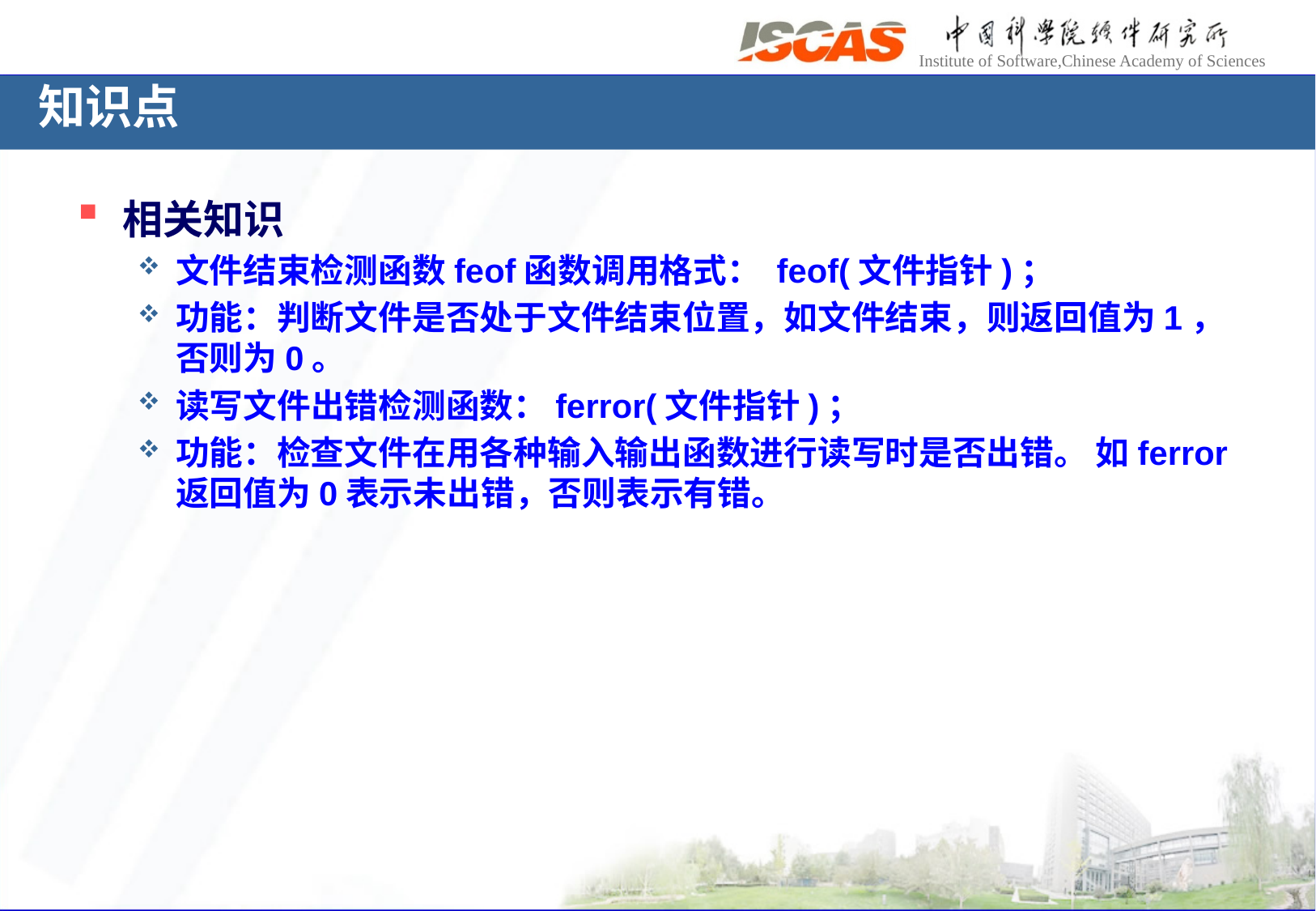

# 知识点
相关知识
文件结束检测函数feof函数调用格式： feof(文件指针)；
功能：判断文件是否处于文件结束位置，如文件结束，则返回值为1，否则为0。
读写文件出错检测函数：ferror(文件指针)；
功能：检查文件在用各种输入输出函数进行读写时是否出错。 如ferror返回值为0表示未出错，否则表示有错。